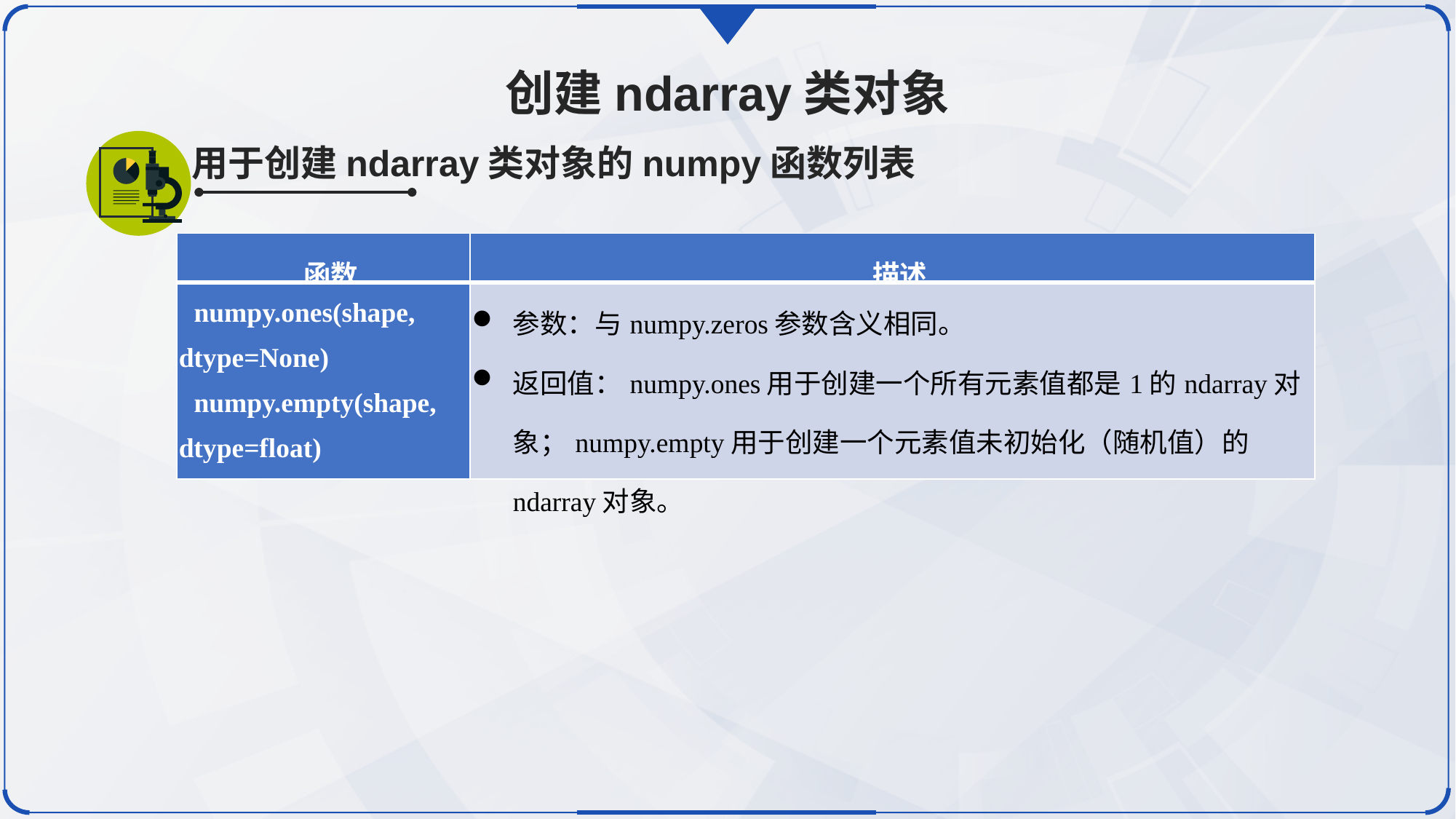

创建ndarray类对象

用于创建ndarray类对象的numpy函数列表
| 函数 | 描述 |
| --- | --- |
| numpy.ones(shape, dtype=None) numpy.empty(shape, dtype=float) | 参数：与numpy.zeros参数含义相同。 返回值：numpy.ones用于创建一个所有元素值都是1的ndarray对象；numpy.empty用于创建一个元素值未初始化（随机值）的ndarray对象。 |